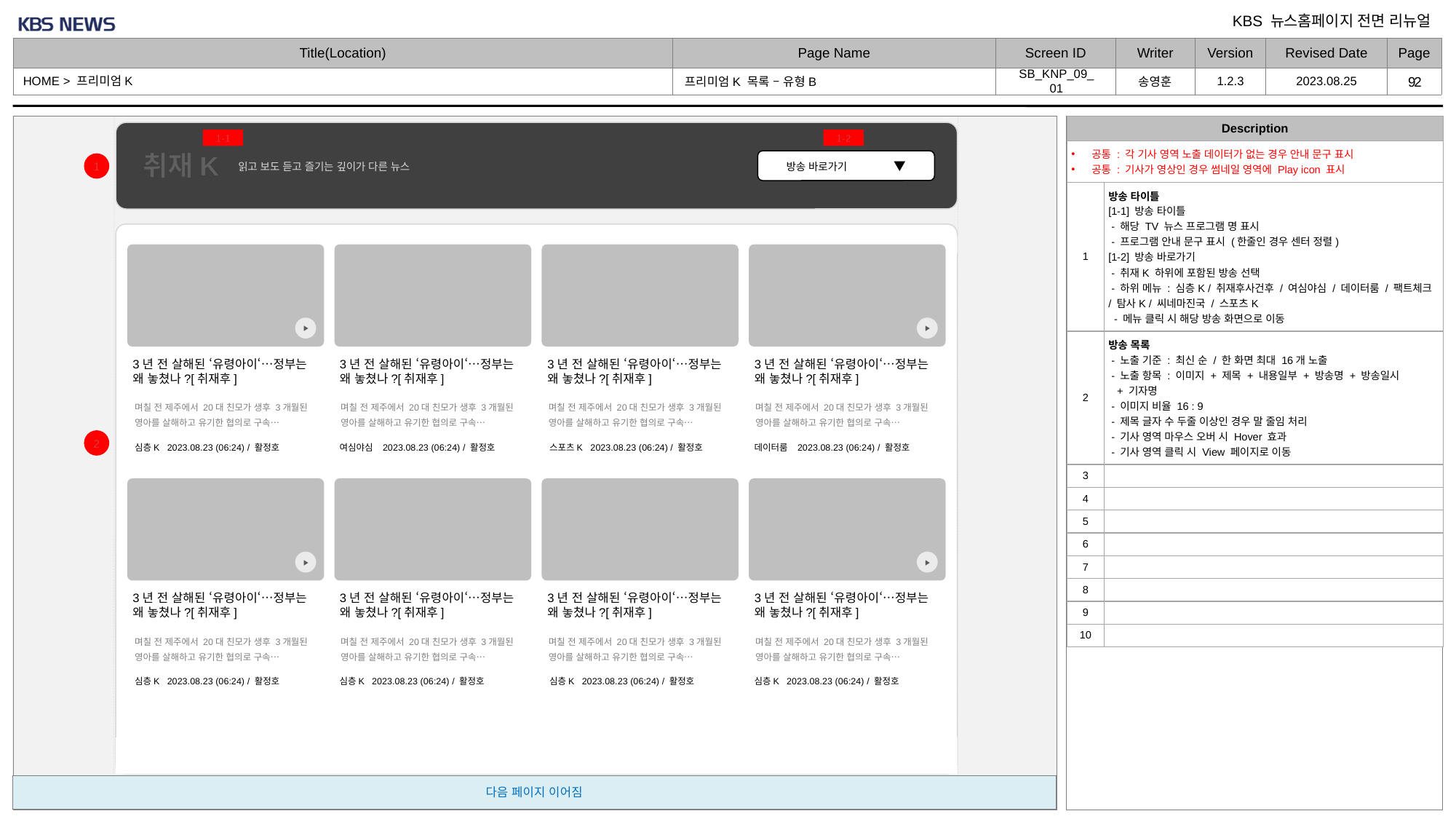

HOME > 프리미엄K
SB_KNP_09_01
# 프리미엄K 목록 – 유형B
| Description |  |
| --- | --- |
| 공통 : 각 기사 영역 노출 데이터가 없는 경우 안내 문구 표시 공통 : 기사가 영상인 경우 썸네일 영역에 Play icon 표시 |  |
| 1 | 방송 타이틀 [1-1] 방송 타이틀 - 해당 TV 뉴스 프로그램 명 표시 - 프로그램 안내 문구 표시 (한줄인 경우 센터 정렬) [1-2] 방송 바로가기 - 취재K 하위에 포함된 방송 선택 - 하위 메뉴 : 심층K / 취재후사건후 / 여심야심 / 데이터룸 / 팩트체크 / 탐사K / 씨네마진국 / 스포츠K - 메뉴 클릭 시 해당 방송 화면으로 이동 |
| 2 | 방송 목록 - 노출 기준 : 최신 순 / 한 화면 최대 16개 노출 - 노출 항목 : 이미지 + 제목 + 내용일부 + 방송명 + 방송일시 + 기자명 - 이미지 비율 16 : 9 - 제목 글자 수 두줄 이상인 경우 말 줄임 처리 - 기사 영역 마우스 오버 시 Hover 효과 - 기사 영역 클릭 시 View 페이지로 이동 |
| 3 |  |
| 4 |  |
| 5 |  |
| 6 |  |
| 7 |  |
| 8 |  |
| 9 |  |
| 10 |  |

1-1
1-2
취재K
방송 바로가기                ▼
읽고 보도 듣고 즐기는 깊이가 다른 뉴스
1

 ▶
 ▶
3년 전 살해된 ‘유령아이‘…정부는 왜 놓쳤나?[취재후]
3년 전 살해된 ‘유령아이‘…정부는 왜 놓쳤나?[취재후]
3년 전 살해된 ‘유령아이‘…정부는 왜 놓쳤나?[취재후]
3년 전 살해된 ‘유령아이‘…정부는 왜 놓쳤나?[취재후]
며칠 전 제주에서 20대 친모가 생후 3개월된 영아를 살해하고 유기한 협의로 구속…
며칠 전 제주에서 20대 친모가 생후 3개월된 영아를 살해하고 유기한 협의로 구속…
며칠 전 제주에서 20대 친모가 생후 3개월된 영아를 살해하고 유기한 협의로 구속…
며칠 전 제주에서 20대 친모가 생후 3개월된 영아를 살해하고 유기한 협의로 구속…
2
심층K   2023.08.23 (06:24) / 활정호
여심야심   2023.08.23 (06:24) / 활정호
스포츠K   2023.08.23 (06:24) / 활정호
데이터룸   2023.08.23 (06:24) / 활정호

 ▶
 ▶
3년 전 살해된 ‘유령아이‘…정부는 왜 놓쳤나?[취재후]
3년 전 살해된 ‘유령아이‘…정부는 왜 놓쳤나?[취재후]
3년 전 살해된 ‘유령아이‘…정부는 왜 놓쳤나?[취재후]
3년 전 살해된 ‘유령아이‘…정부는 왜 놓쳤나?[취재후]
며칠 전 제주에서 20대 친모가 생후 3개월된 영아를 살해하고 유기한 협의로 구속…
며칠 전 제주에서 20대 친모가 생후 3개월된 영아를 살해하고 유기한 협의로 구속…
며칠 전 제주에서 20대 친모가 생후 3개월된 영아를 살해하고 유기한 협의로 구속…
며칠 전 제주에서 20대 친모가 생후 3개월된 영아를 살해하고 유기한 협의로 구속…
심층K   2023.08.23 (06:24) / 활정호
심층K   2023.08.23 (06:24) / 활정호
심층K   2023.08.23 (06:24) / 활정호
심층K   2023.08.23 (06:24) / 활정호